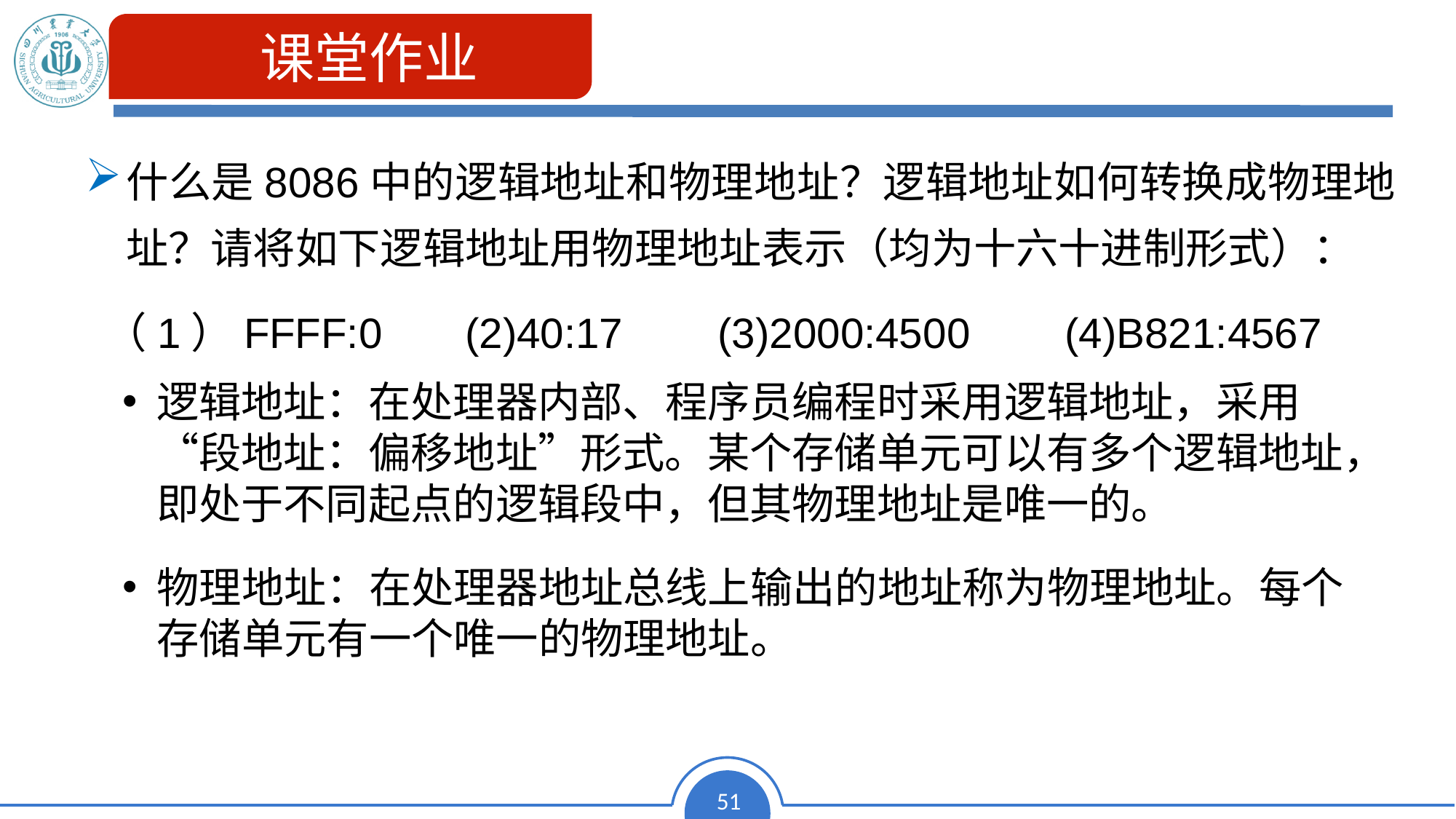

课堂作业
什么是8086中的逻辑地址和物理地址？逻辑地址如何转换成物理地址？请将如下逻辑地址用物理地址表示（均为十六十进制形式）：
 （1）FFFF:0       (2)40:17        (3)2000:4500        (4)B821:4567
逻辑地址：在处理器内部、程序员编程时采用逻辑地址，采用“段地址：偏移地址”形式。某个存储单元可以有多个逻辑地址，即处于不同起点的逻辑段中，但其物理地址是唯一的。
物理地址：在处理器地址总线上输出的地址称为物理地址。每个存储单元有一个唯一的物理地址。